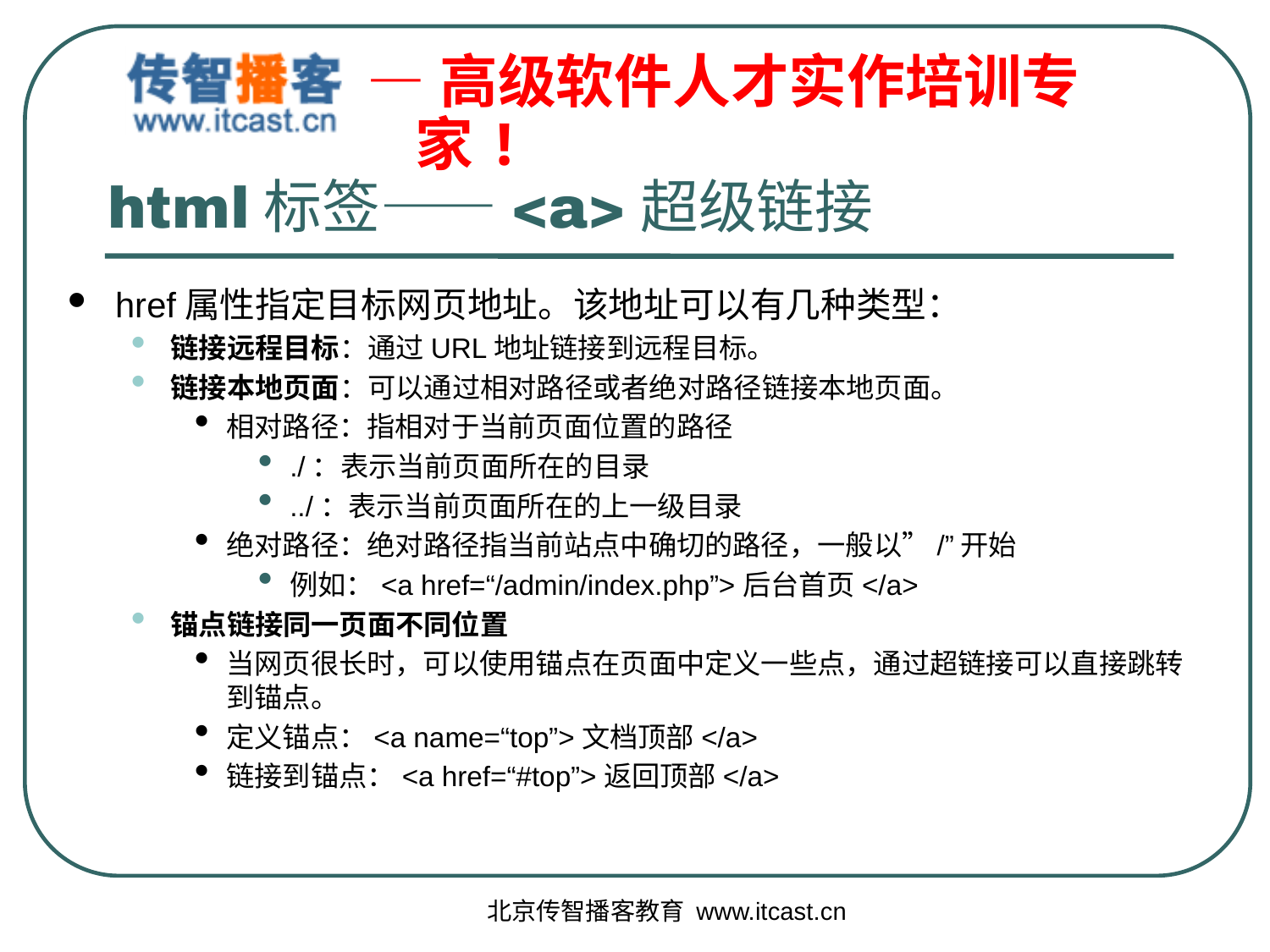

# html标签——<a>超级链接
href属性指定目标网页地址。该地址可以有几种类型：
链接远程目标：通过URL地址链接到远程目标。
链接本地页面：可以通过相对路径或者绝对路径链接本地页面。
相对路径：指相对于当前页面位置的路径
./：表示当前页面所在的目录
../：表示当前页面所在的上一级目录
绝对路径：绝对路径指当前站点中确切的路径，一般以”/”开始
例如：<a href=“/admin/index.php”>后台首页</a>
锚点链接同一页面不同位置
当网页很长时，可以使用锚点在页面中定义一些点，通过超链接可以直接跳转到锚点。
定义锚点：<a name=“top”>文档顶部</a>
链接到锚点：<a href=“#top”>返回顶部</a>